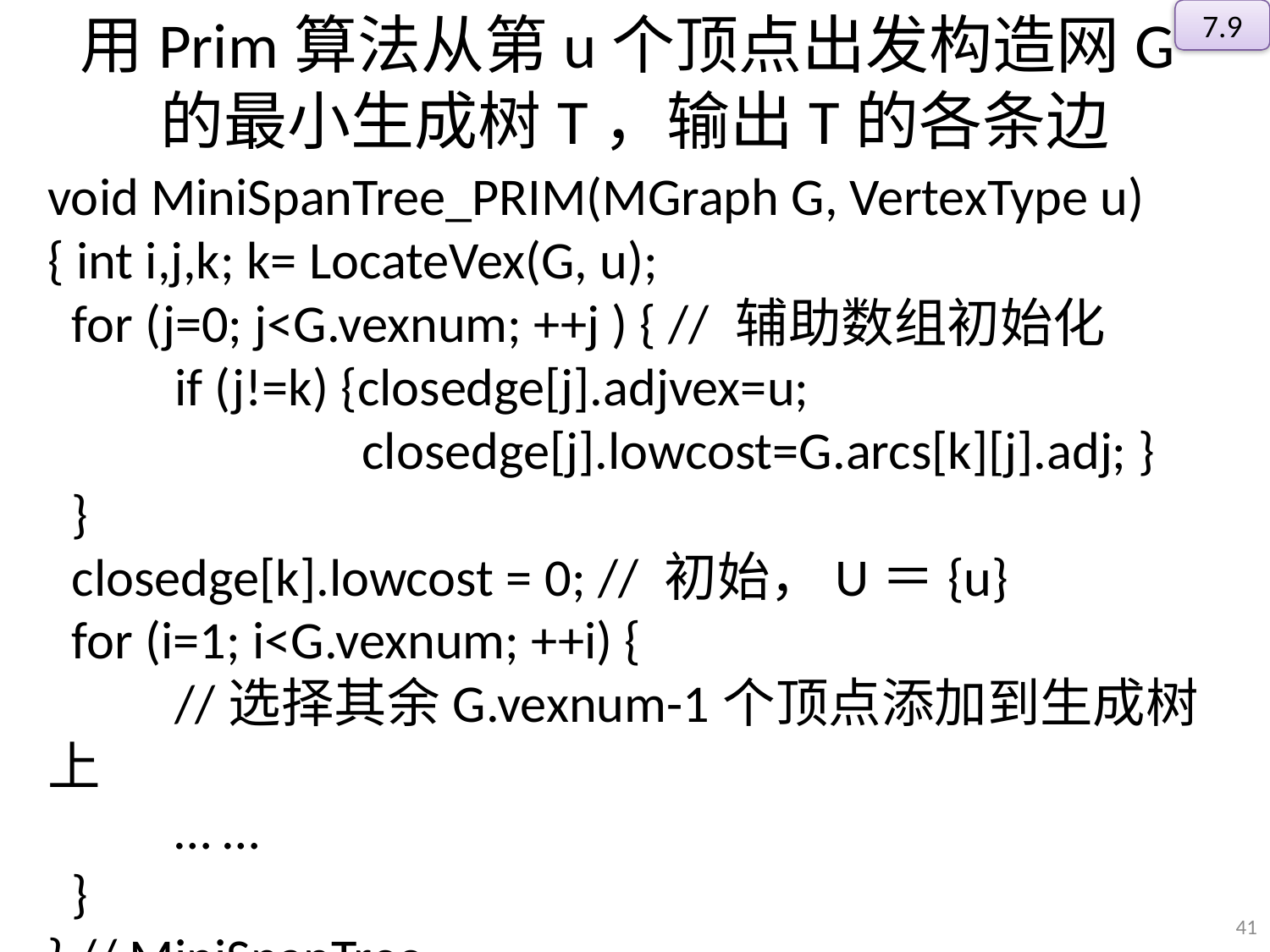

7.9
# 用Prim算法从第u个顶点出发构造网G的最小生成树T，输出T的各条边
void MiniSpanTree_PRIM(MGraph G, VertexType u)
{ int i,j,k; k= LocateVex(G, u);
  for (j=0; j<G.vexnum; ++j ) { // 辅助数组初始化
	if (j!=k) {closedge[j].adjvex=u;
		     closedge[j].lowcost=G.arcs[k][j].adj; }
  }
  closedge[k].lowcost = 0; // 初始，U＝{u}
  for (i=1; i<G.vexnum; ++i) {
	//选择其余G.vexnum-1个顶点添加到生成树上
	… …
  }
} // MiniSpanTree
41